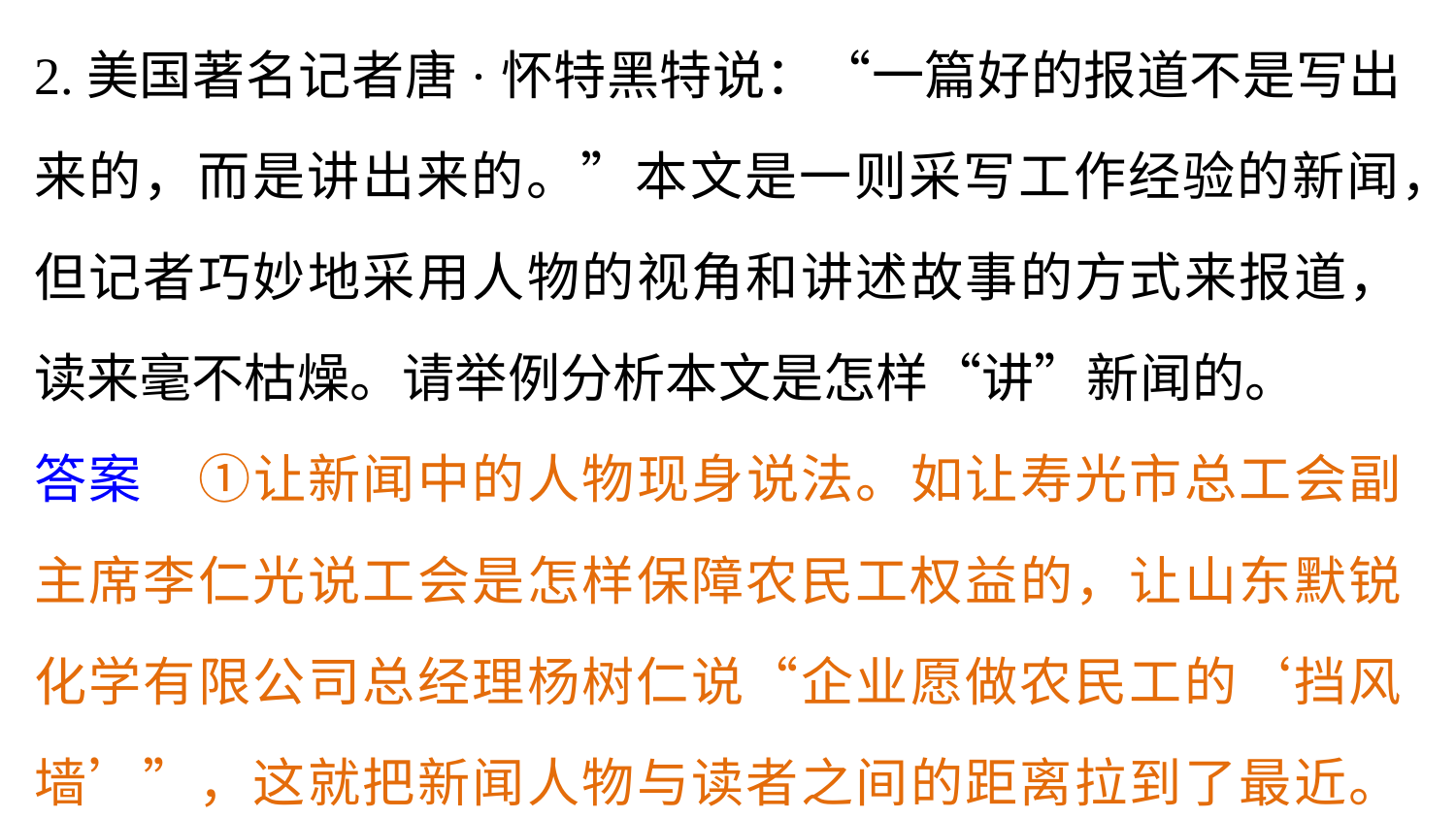

2.美国著名记者唐·怀特黑特说：“一篇好的报道不是写出来的，而是讲出来的。”本文是一则采写工作经验的新闻，但记者巧妙地采用人物的视角和讲述故事的方式来报道，读来毫不枯燥。请举例分析本文是怎样“讲”新闻的。
答案　①让新闻中的人物现身说法。如让寿光市总工会副主席李仁光说工会是怎样保障农民工权益的，让山东默锐化学有限公司总经理杨树仁说“企业愿做农民工的‘挡风墙’”，这就把新闻人物与读者之间的距离拉到了最近。②记者讲述